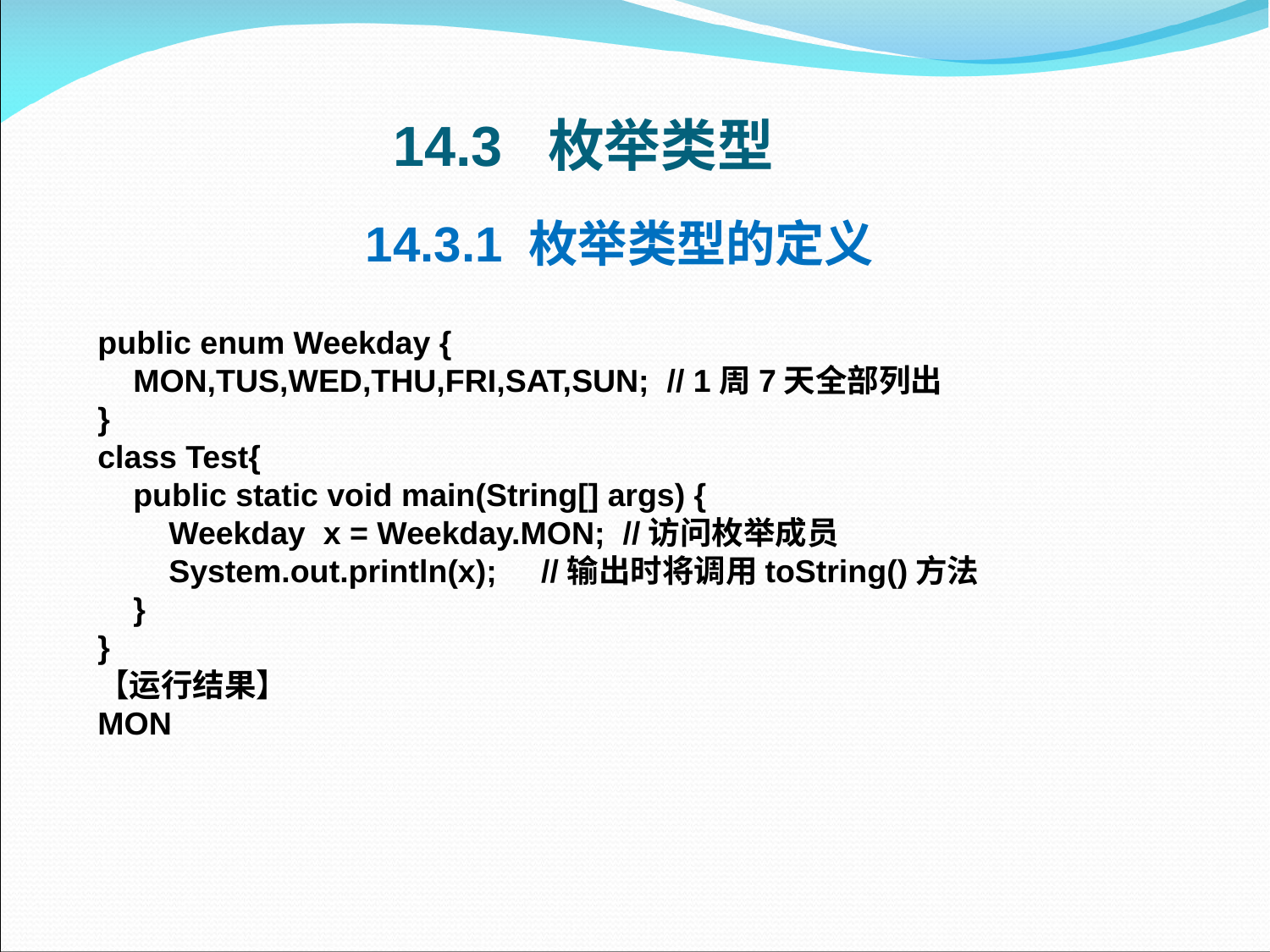

14.3  枚举类型
14.3.1 枚举类型的定义
public enum Weekday {
    MON,TUS,WED,THU,FRI,SAT,SUN;  // 1周7天全部列出
}
class Test{
    public static void main(String[] args) {
        Weekday  x = Weekday.MON;  //访问枚举成员
        System.out.println(x);     //输出时将调用toString()方法
    }
}
【运行结果】
MON